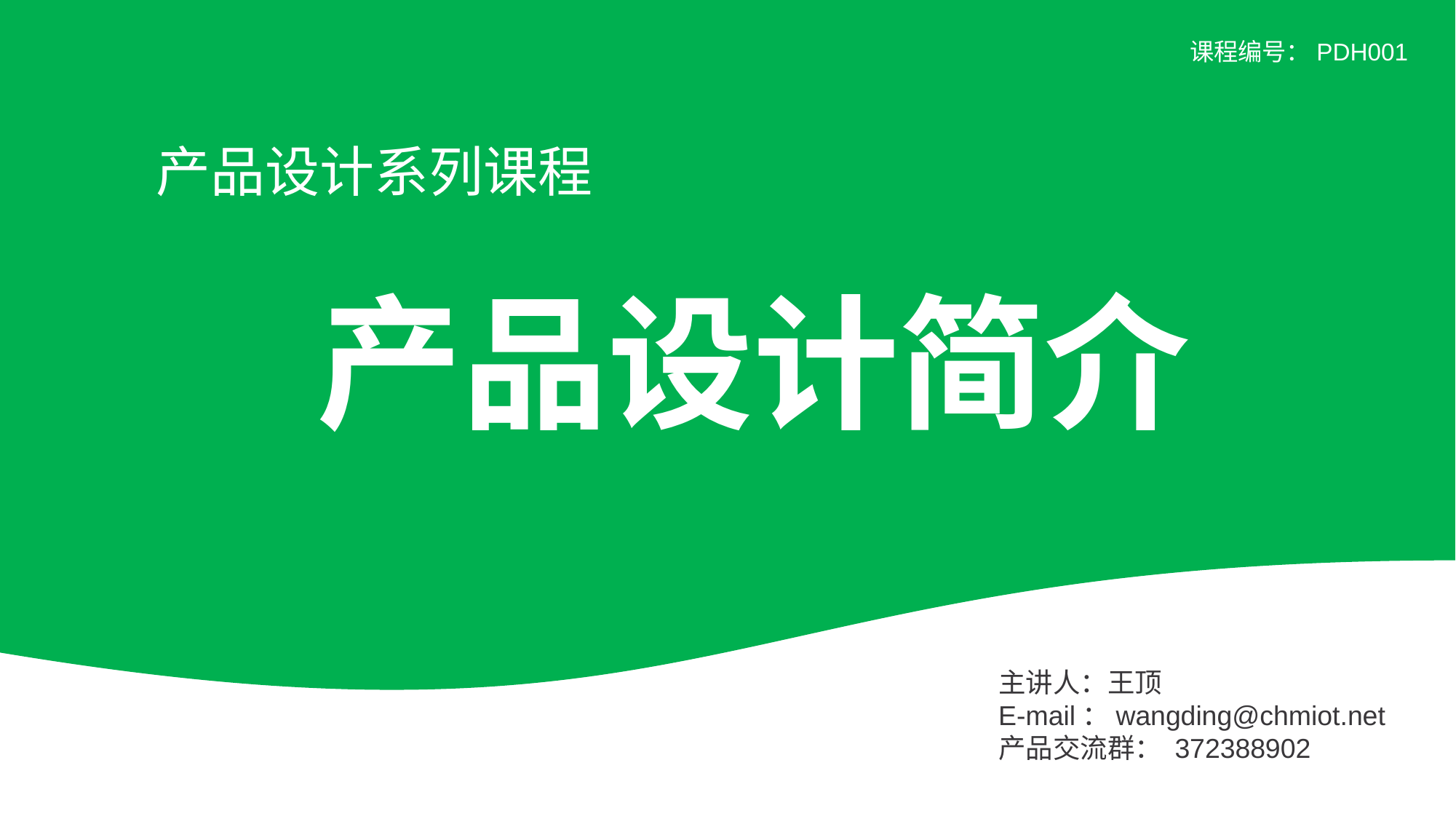

课程编号：PDH001
产品设计系列课程
产品设计简介
主讲人：王顶
E-mail：wangding@chmiot.net
产品交流群： 372388902